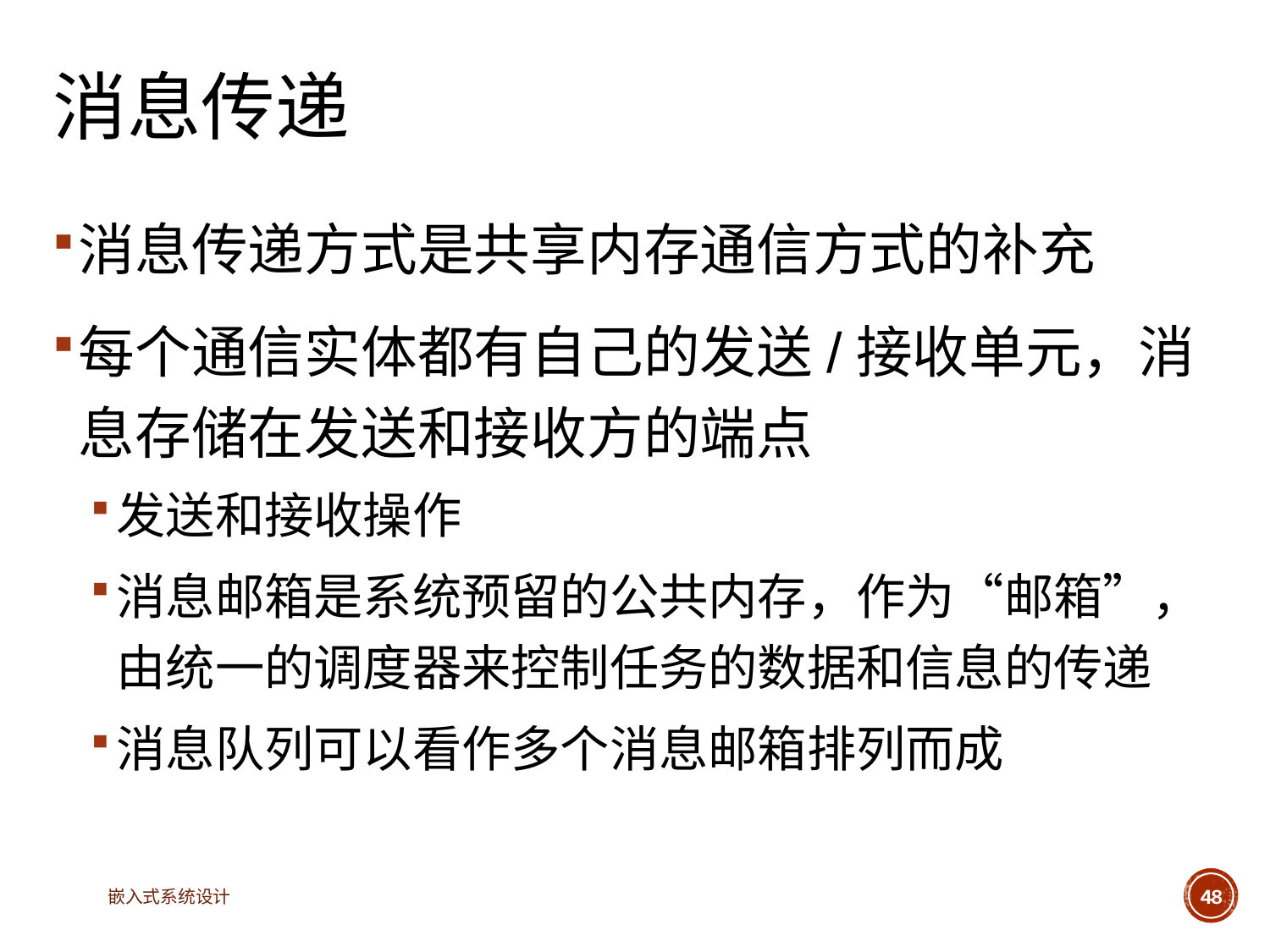

# 消息传递
消息传递方式是共享内存通信方式的补充
每个通信实体都有自己的发送/接收单元，消息存储在发送和接收方的端点
发送和接收操作
消息邮箱是系统预留的公共内存，作为“邮箱”，由统一的调度器来控制任务的数据和信息的传递
消息队列可以看作多个消息邮箱排列而成

嵌入式系统设计
48